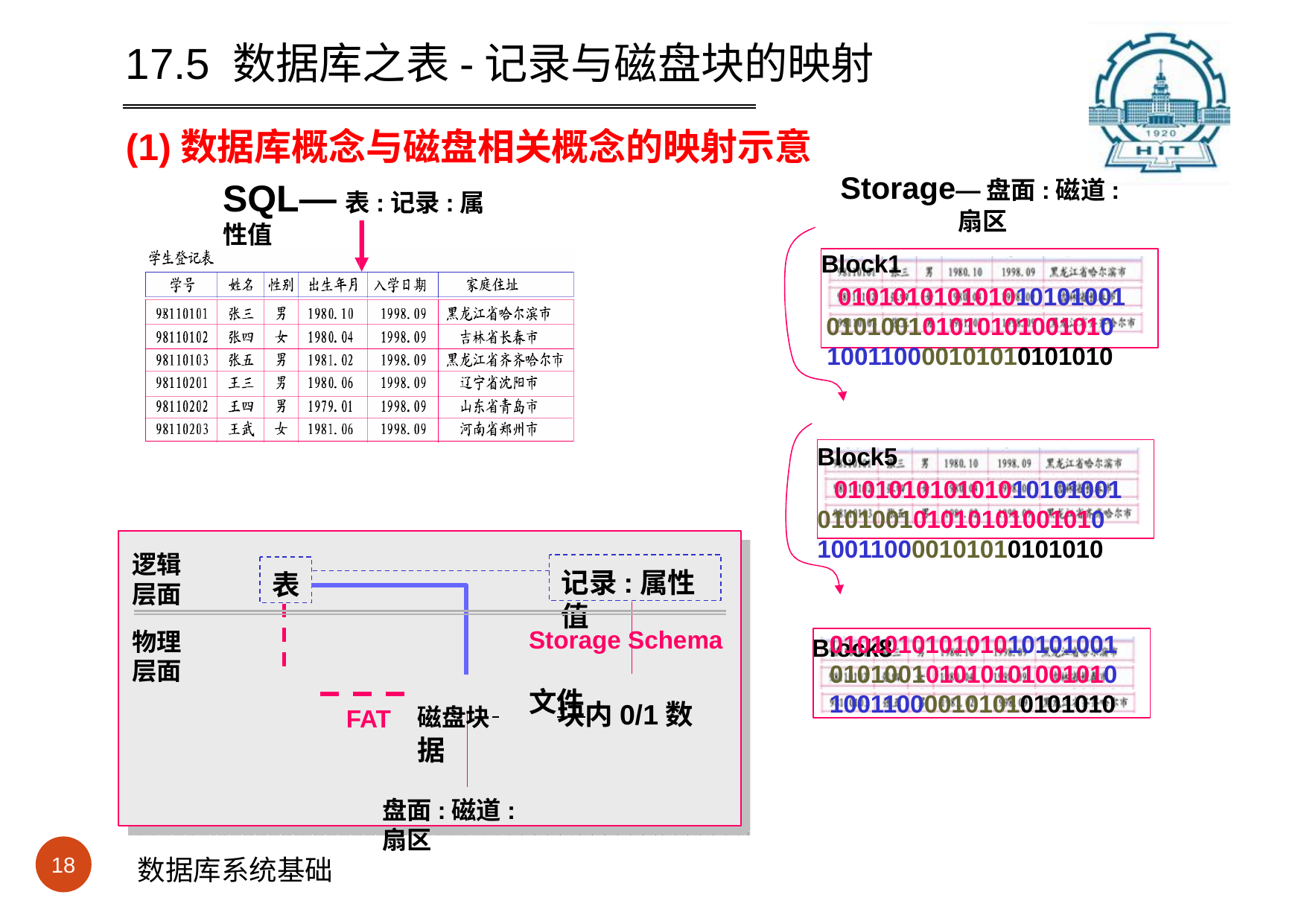

# 17.5 数据库之表-记录与磁盘块的映射
(1)数据库概念与磁盘相关概念的映射示意

Storage—盘面:磁道:扇区
Block1 010101010101010101001
010100101010101001010
100110000101010101010

Block5 010101010101010101001
010100101010101001010
100110000101010101010

Block8
SQL—表:记录:属性值

逻辑 层面
物理 层面

记录:属性值
表

Storage Schema

文件
010101010101010101001
010100101010101001010
100110000101010101010

磁盘块 	块内0/1数据

FAT

盘面:磁道:扇区